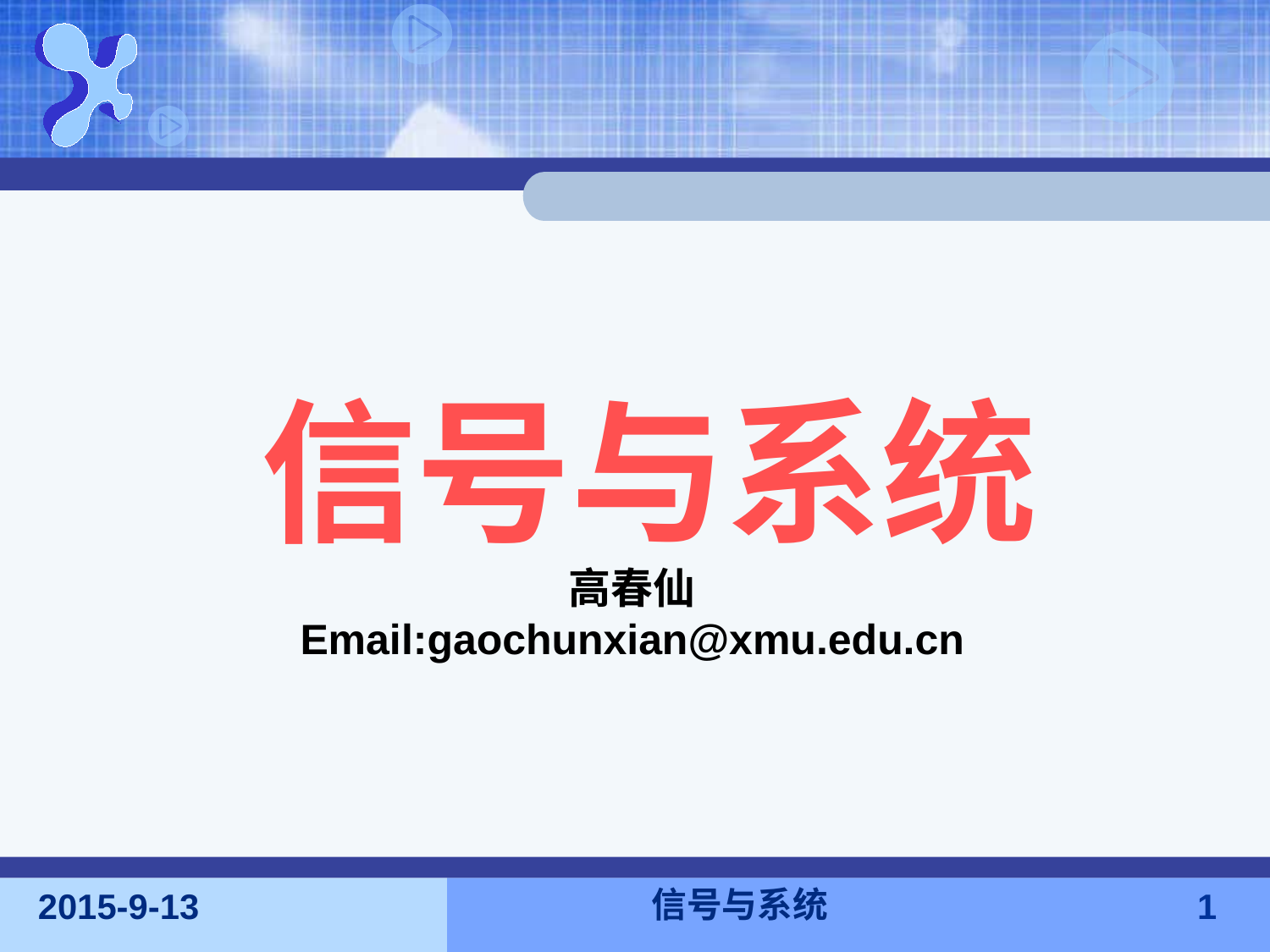

# 信号与系统 高春仙 Email:gaochunxian@xmu.edu.cn
信号与系统
2015-9-13
1